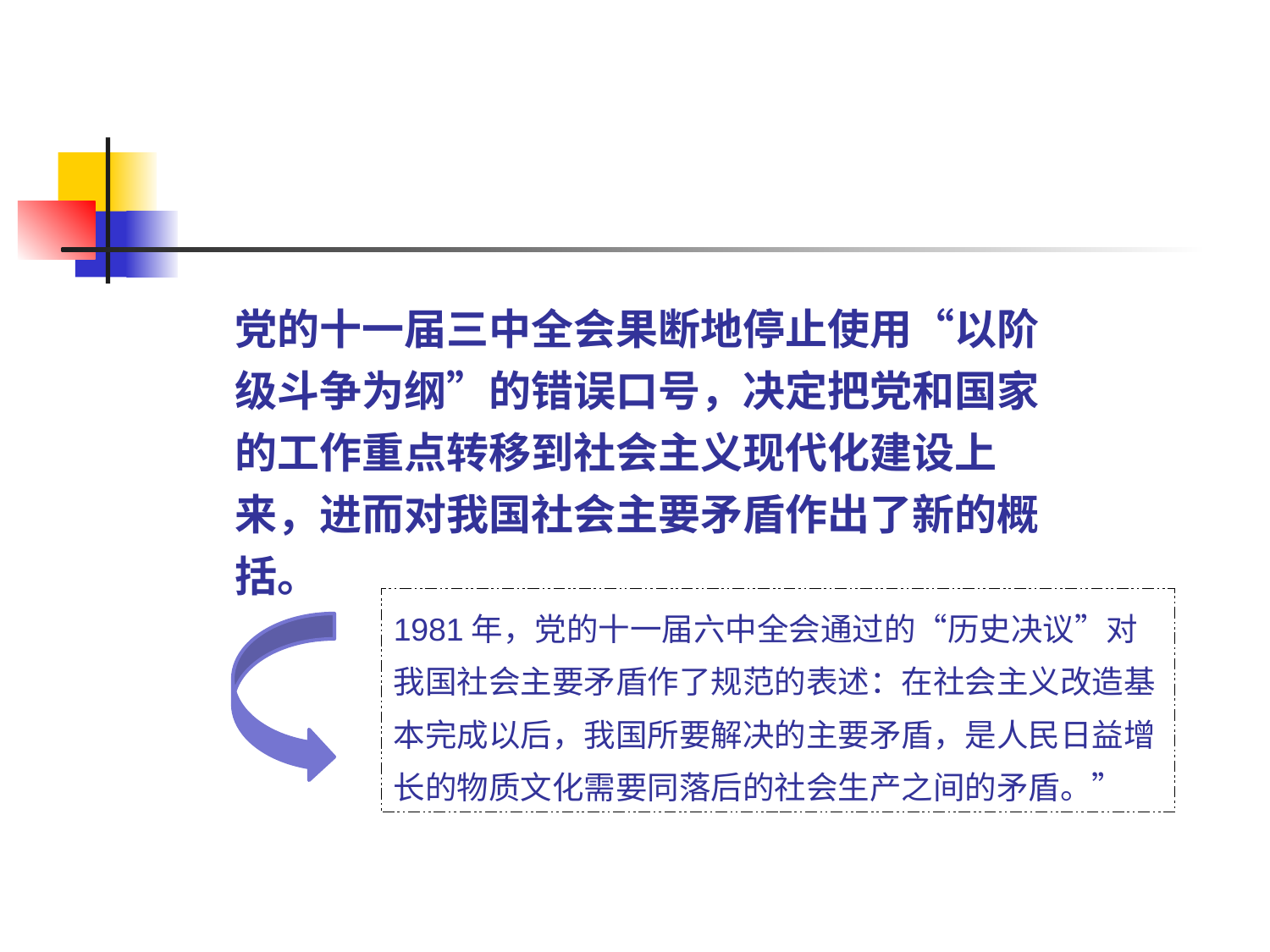

党的十一届三中全会果断地停止使用“以阶级斗争为纲”的错误口号，决定把党和国家的工作重点转移到社会主义现代化建设上来，进而对我国社会主要矛盾作出了新的概括。
1981年，党的十一届六中全会通过的“历史决议”对我国社会主要矛盾作了规范的表述：在社会主义改造基本完成以后，我国所要解决的主要矛盾，是人民日益增长的物质文化需要同落后的社会生产之间的矛盾。”